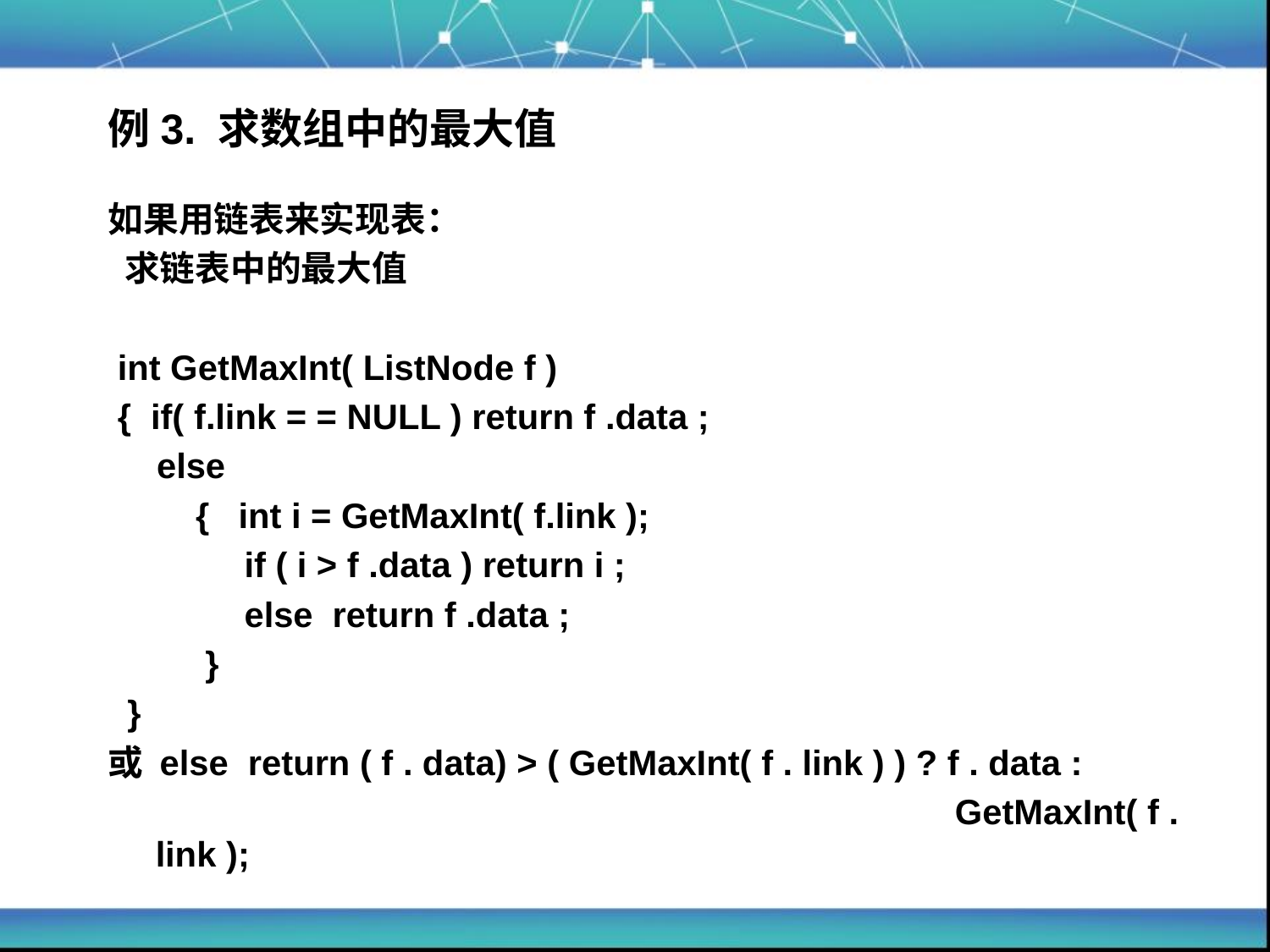

例3. 求数组中的最大值
如果用链表来实现表：
 求链表中的最大值

 int GetMaxInt( ListNode f )
 {  if( f.link = = NULL ) return f .data ;
     else
         {   int i = GetMaxInt( f.link );
              if ( i > f .data ) return i ;
              else  return f .data ;
          }
  }
或 else  return ( f . data) > ( GetMaxInt( f . link ) ) ? f . data :
                                                                                       GetMaxInt( f . link );